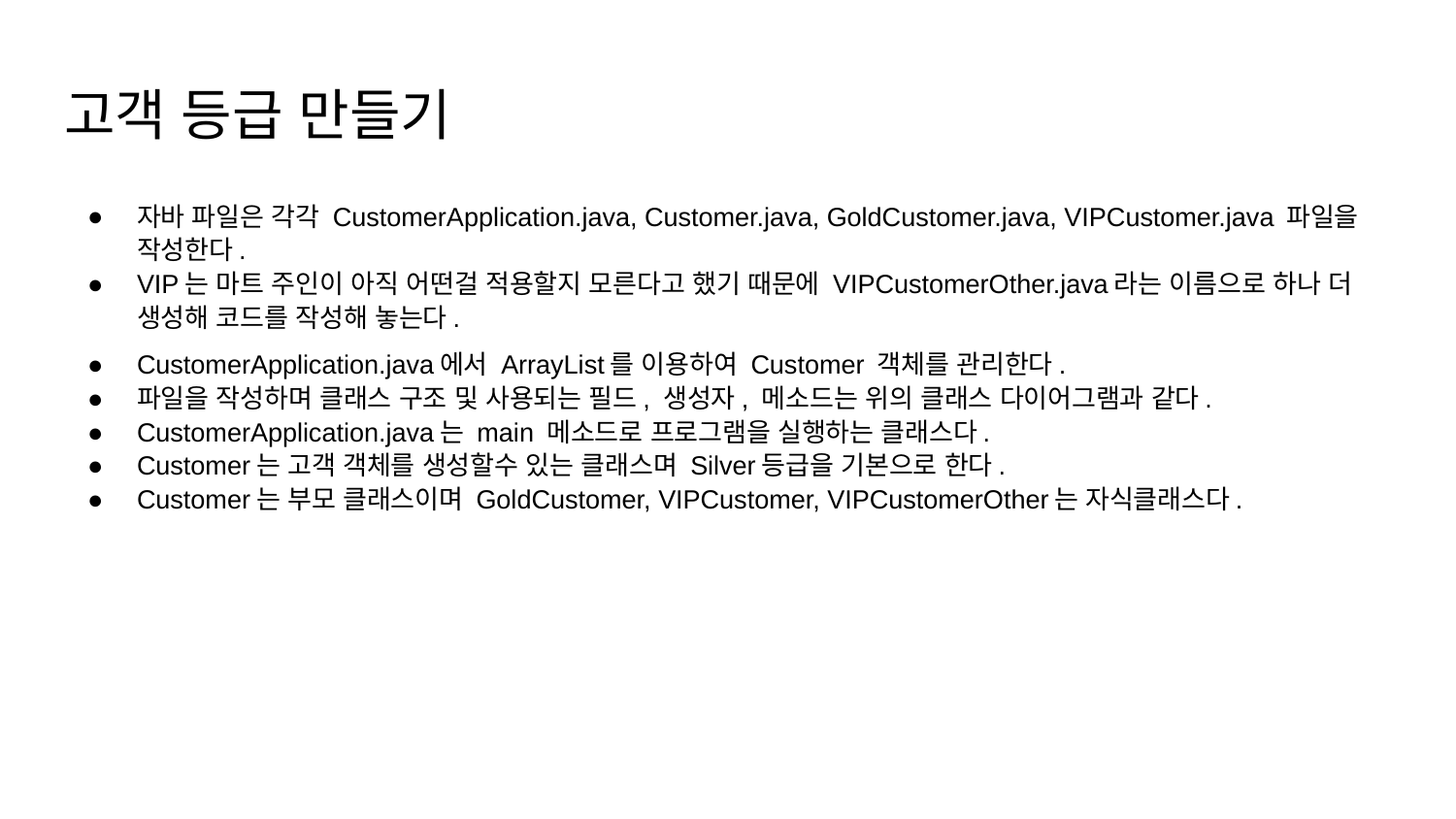

# 고객 등급 만들기
자바 파일은 각각 CustomerApplication.java, Customer.java, GoldCustomer.java, VIPCustomer.java 파일을 작성한다.
VIP는 마트 주인이 아직 어떤걸 적용할지 모른다고 했기 때문에 VIPCustomerOther.java라는 이름으로 하나 더 생성해 코드를 작성해 놓는다.
CustomerApplication.java에서 ArrayList를 이용하여 Customer 객체를 관리한다.
파일을 작성하며 클래스 구조 및 사용되는 필드, 생성자, 메소드는 위의 클래스 다이어그램과 같다.
CustomerApplication.java는 main 메소드로 프로그램을 실행하는 클래스다.
Customer는 고객 객체를 생성할수 있는 클래스며 Silver등급을 기본으로 한다.
Customer는 부모 클래스이며 GoldCustomer, VIPCustomer, VIPCustomerOther는 자식클래스다.